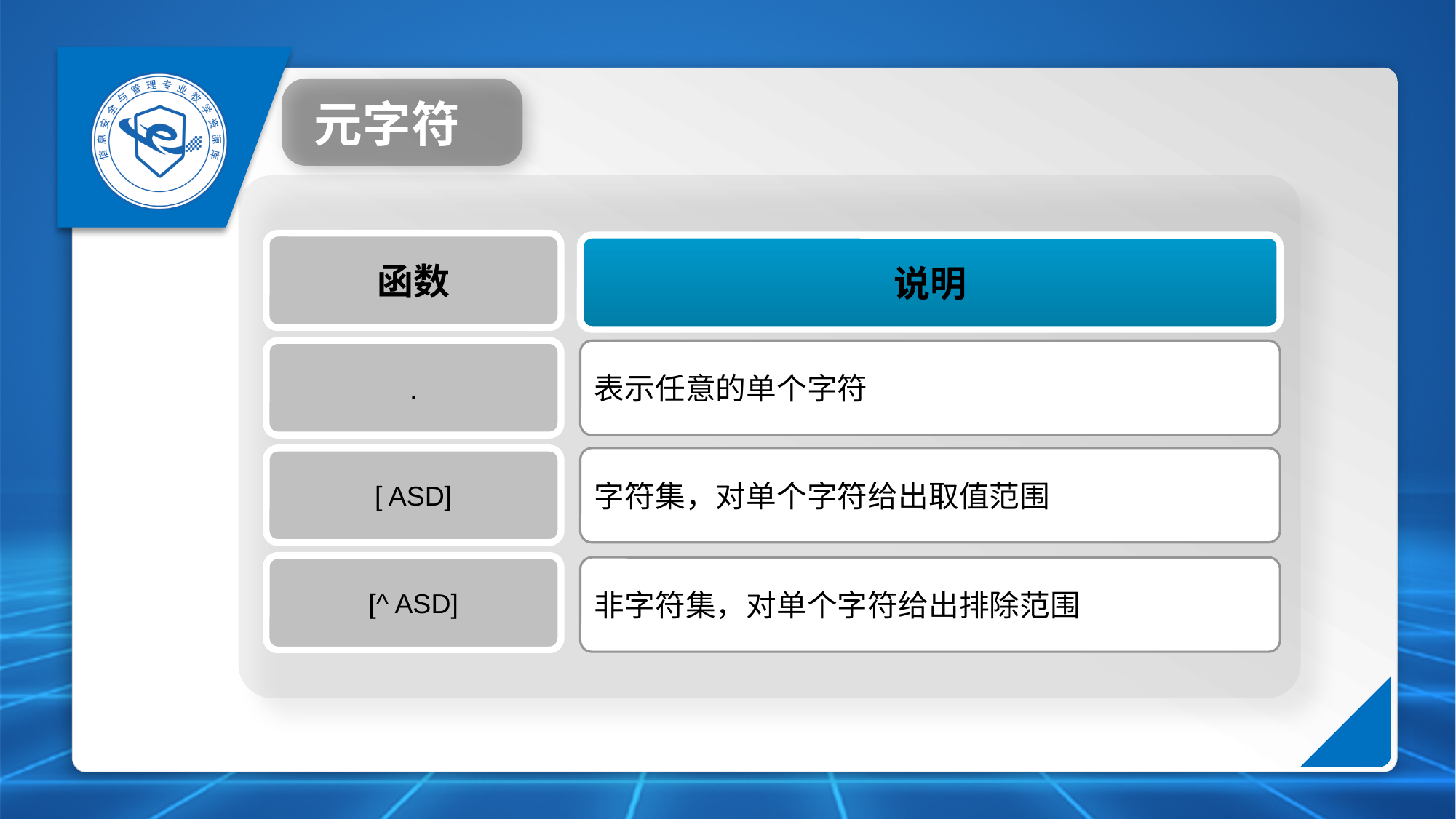

元字符

函数
说明
.
表示任意的单个字符
[ ASD]
字符集，对单个字符给出取值范围
[^ ASD]
非字符集，对单个字符给出排除范围